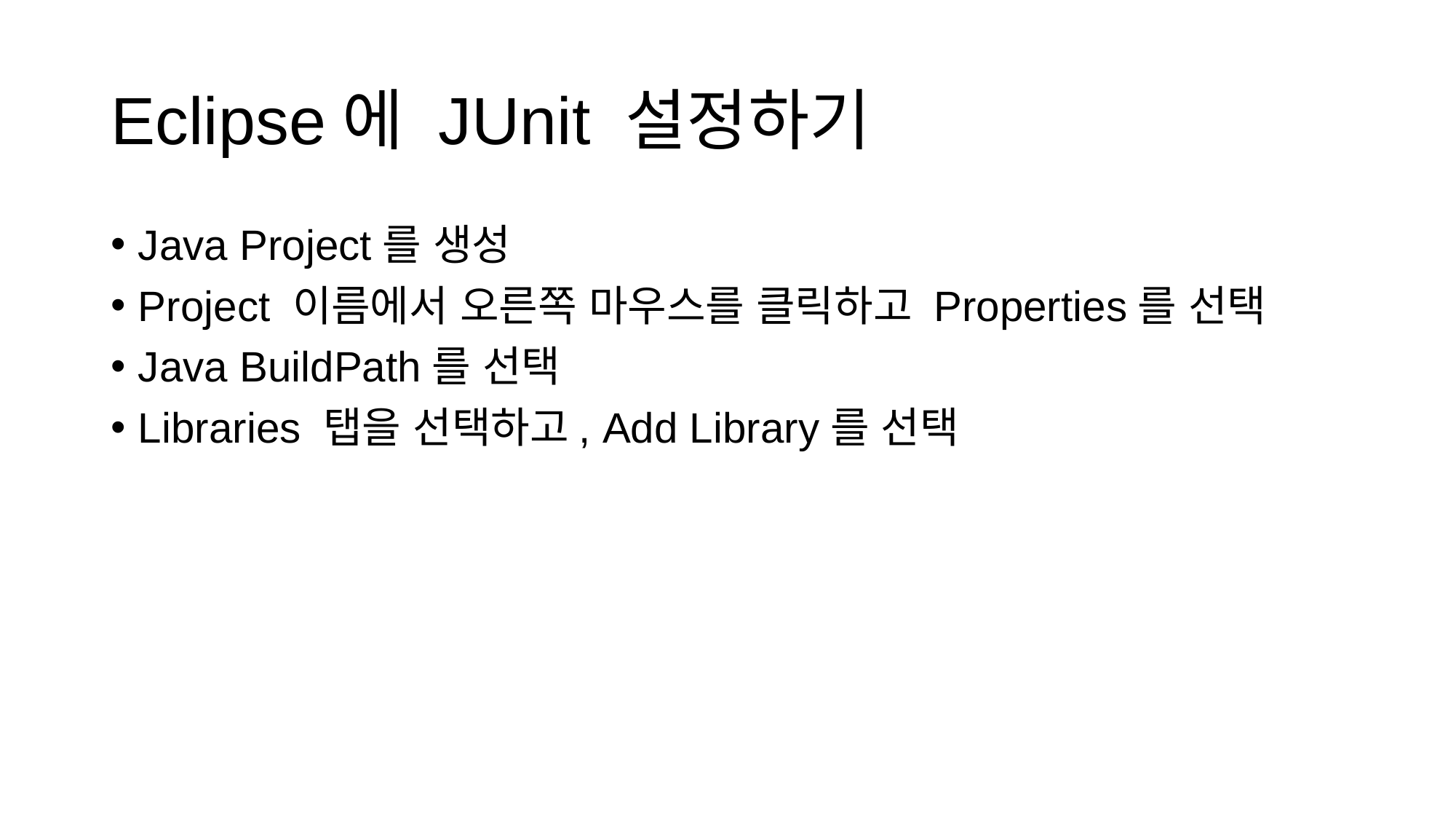

# Eclipse에 JUnit 설정하기
Java Project를 생성
Project 이름에서 오른쪽 마우스를 클릭하고 Properties를 선택
Java BuildPath를 선택
Libraries 탭을 선택하고, Add Library를 선택